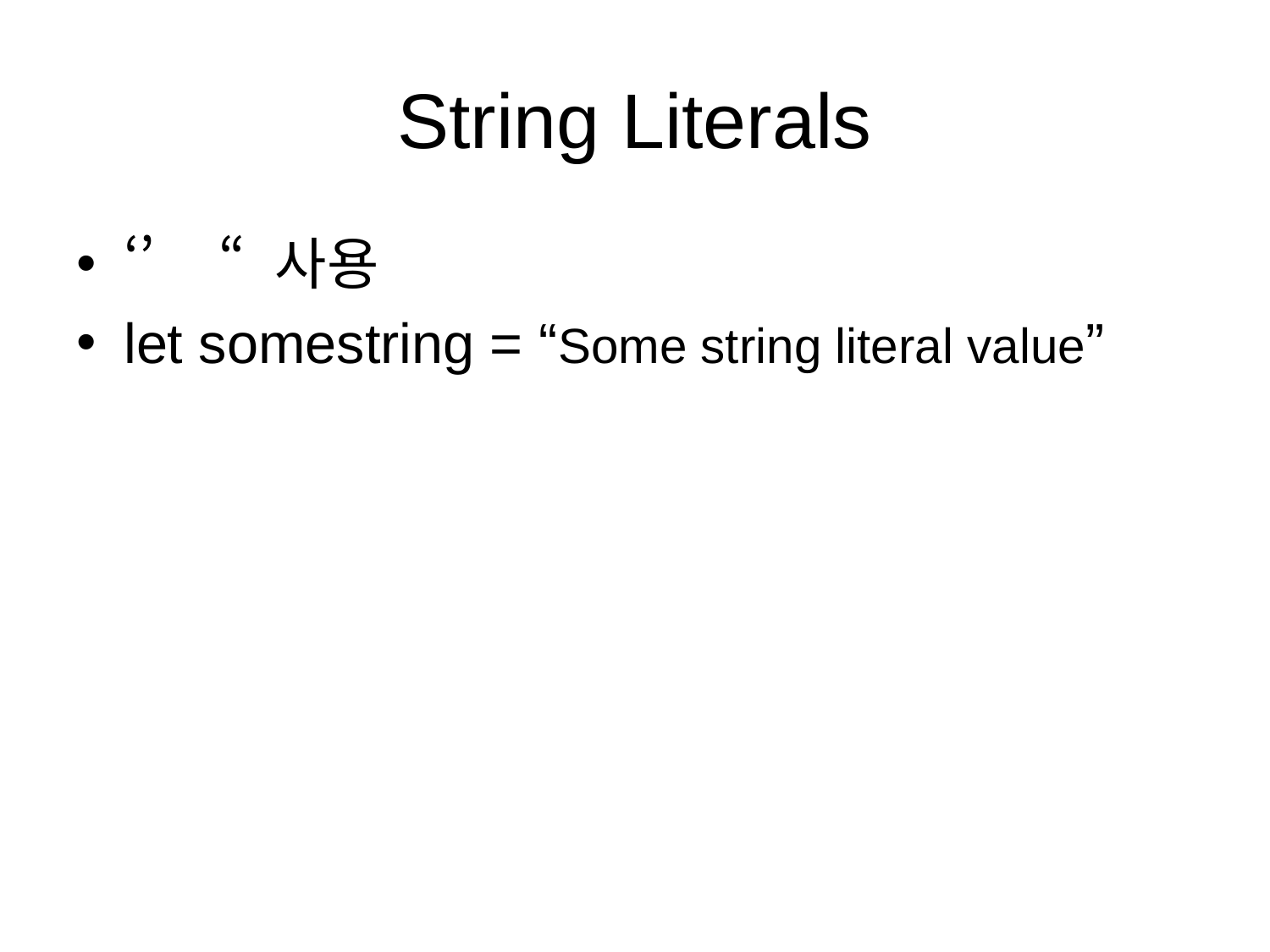

# String Literals
‘’    “ 사용
let somestring = “Some string literal value”